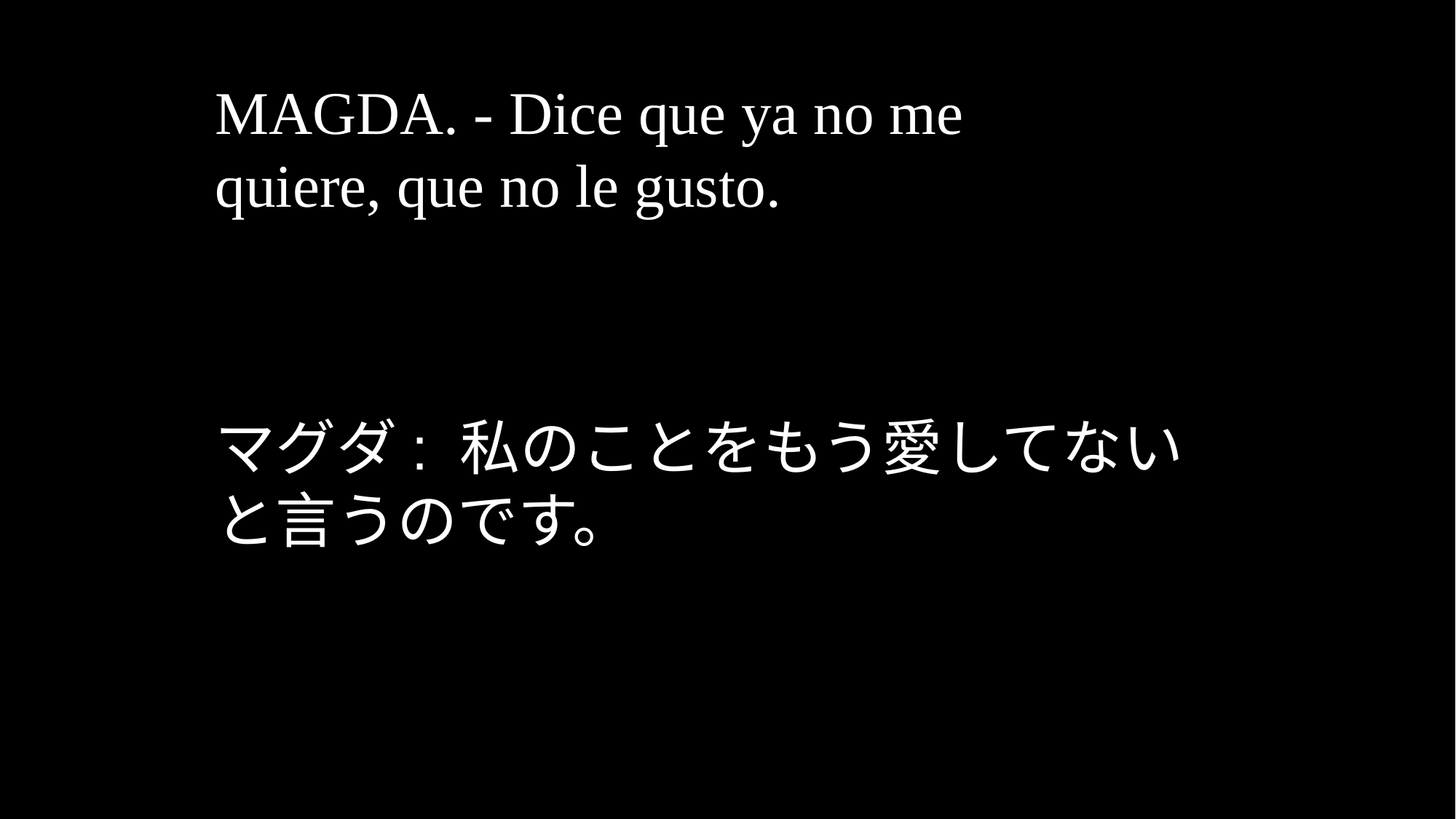

MAGDA. - Dice que ya no me quiere, que no le gusto.

マグダ: 私のことをもう愛してないと言うのです。